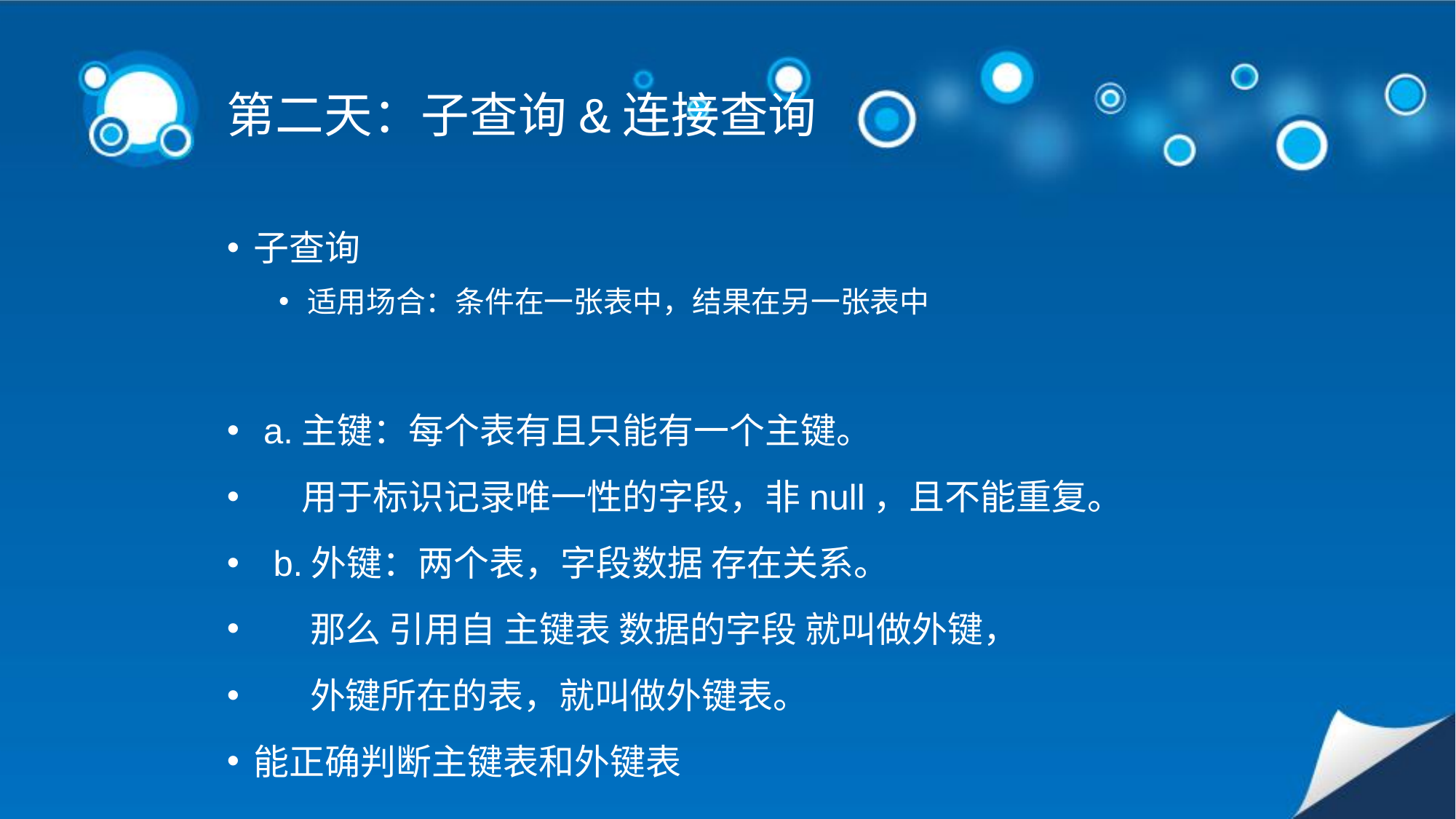

# 第二天：子查询&连接查询
子查询
适用场合：条件在一张表中，结果在另一张表中

 a.主键：每个表有且只能有一个主键。
     用于标识记录唯一性的字段，非null，且不能重复。
  b.外键：两个表，字段数据 存在关系。
      那么 引用自 主键表 数据的字段 就叫做外键，
      外键所在的表，就叫做外键表。
能正确判断主键表和外键表